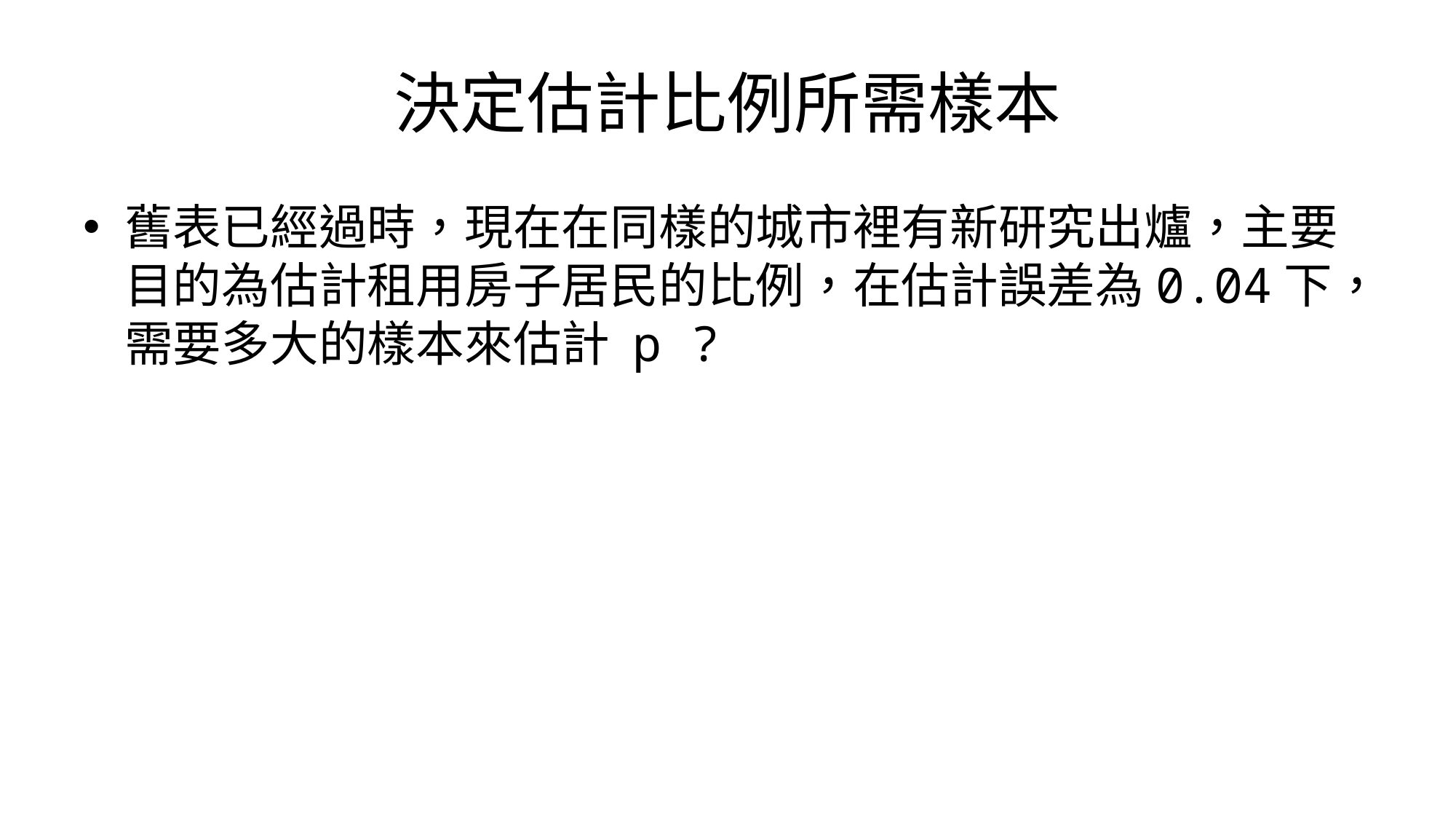

# 決定估計比例所需樣本
舊表已經過時，現在在同樣的城市裡有新研究出爐，主要目的為估計租用房子居民的比例，在估計誤差為0.04下，需要多大的樣本來估計 p ?